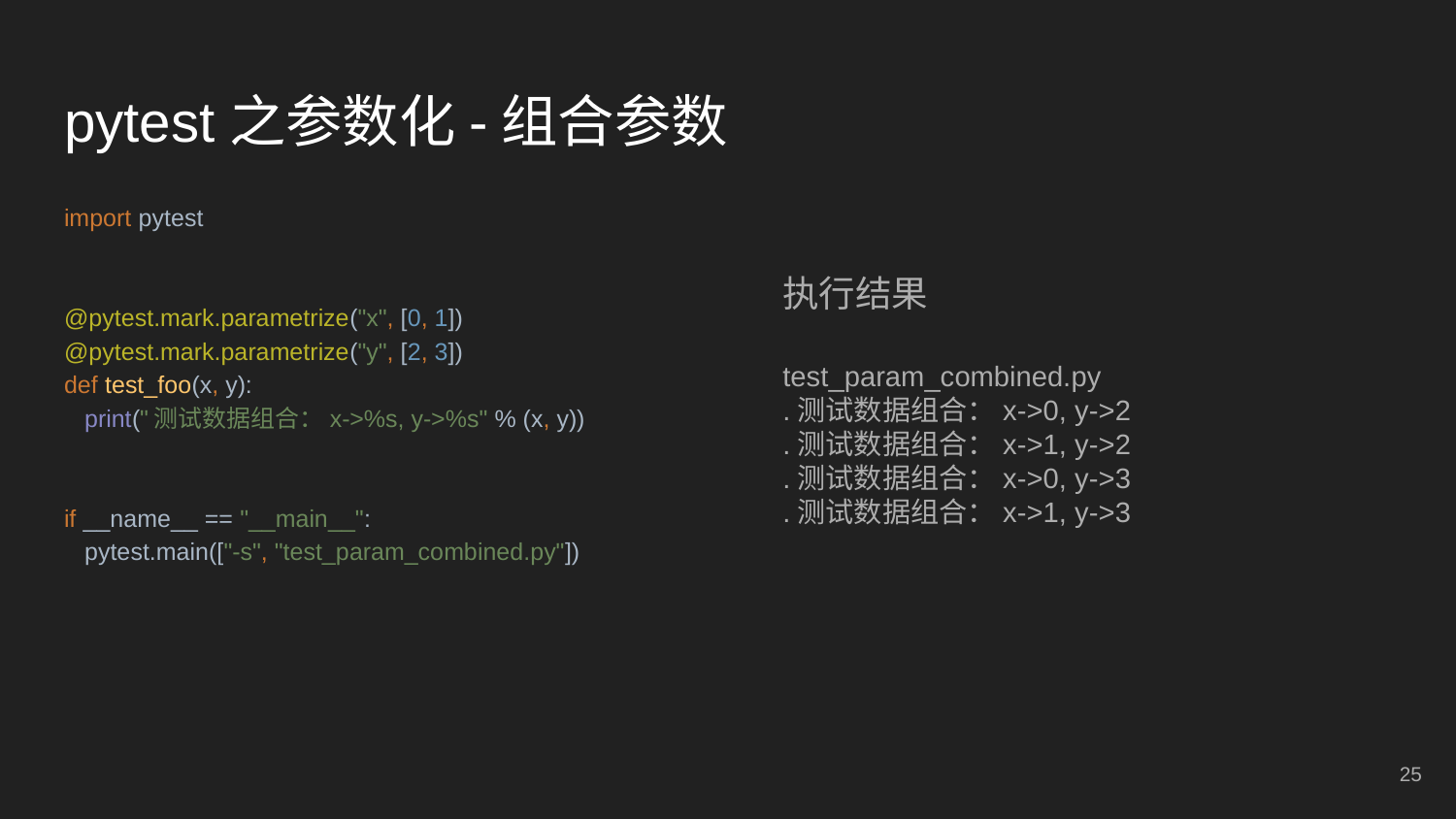

# pytest之参数化-组合参数
import pytest

@pytest.mark.parametrize("x", [0, 1])
@pytest.mark.parametrize("y", [2, 3])
def test_foo(x, y):
   print("测试数据组合：x->%s, y->%s" % (x, y))

if __name__ == "__main__":
   pytest.main(["-s", "test_param_combined.py"])

执行结果

test_param_combined.py
.测试数据组合：x->0, y->2
.测试数据组合：x->1, y->2
.测试数据组合：x->0, y->3
.测试数据组合：x->1, y->3
25